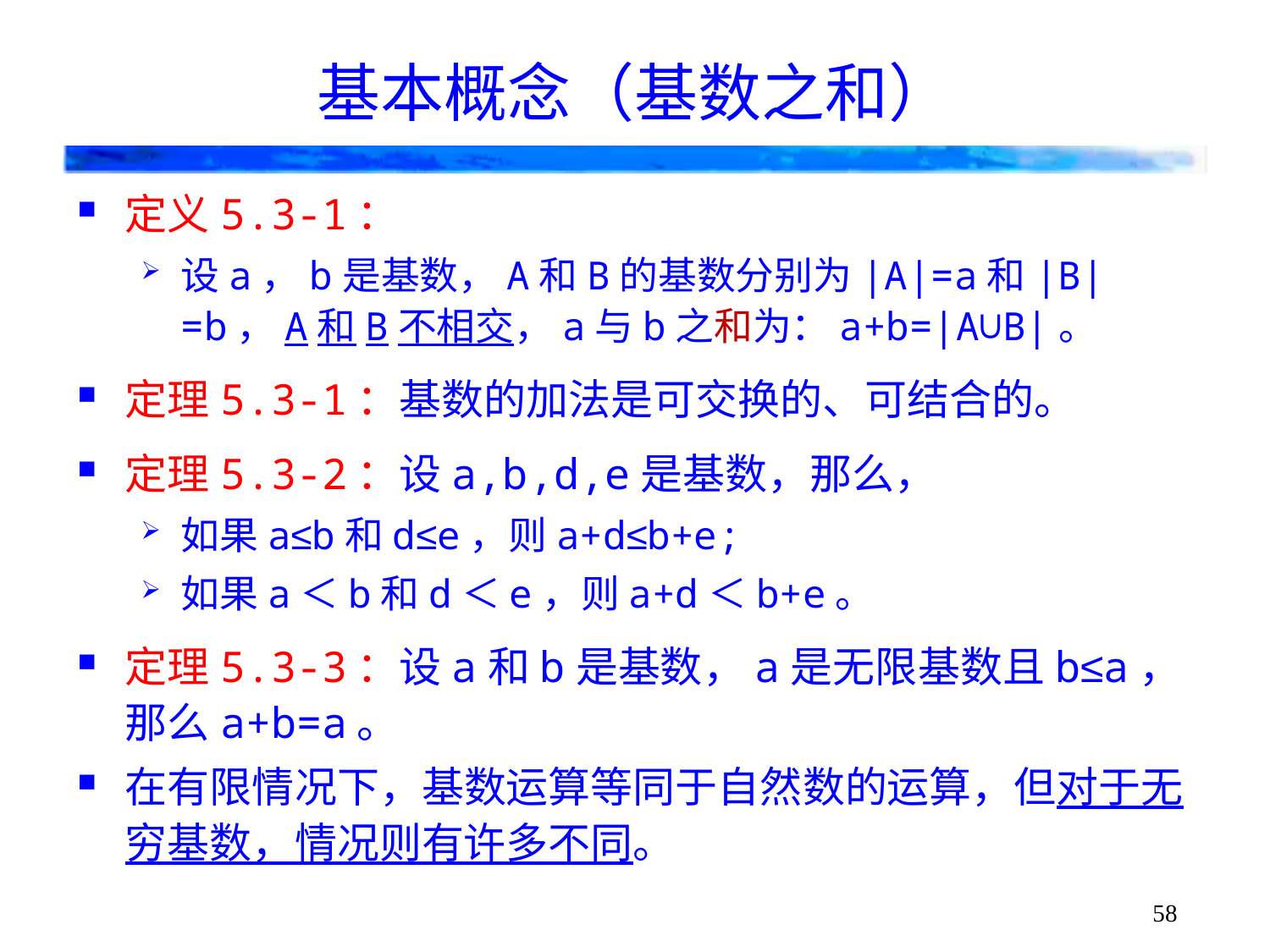

# 基本概念（基数之和）
定义5.3-1：
设a，b是基数，A和B的基数分别为|A|=a和|B|=b，A和B不相交，a与b之和为：a+b=|A∪B|。
定理5.3-1：基数的加法是可交换的、可结合的。
定理5.3-2：设a,b,d,e是基数，那么，
如果a≤b和d≤e，则a+d≤b+e;
如果a＜b和d＜e，则a+d＜b+e。
定理5.3-3：设a和b是基数，a是无限基数且b≤a，那么a+b=a。
在有限情况下，基数运算等同于自然数的运算，但对于无穷基数，情况则有许多不同。
58